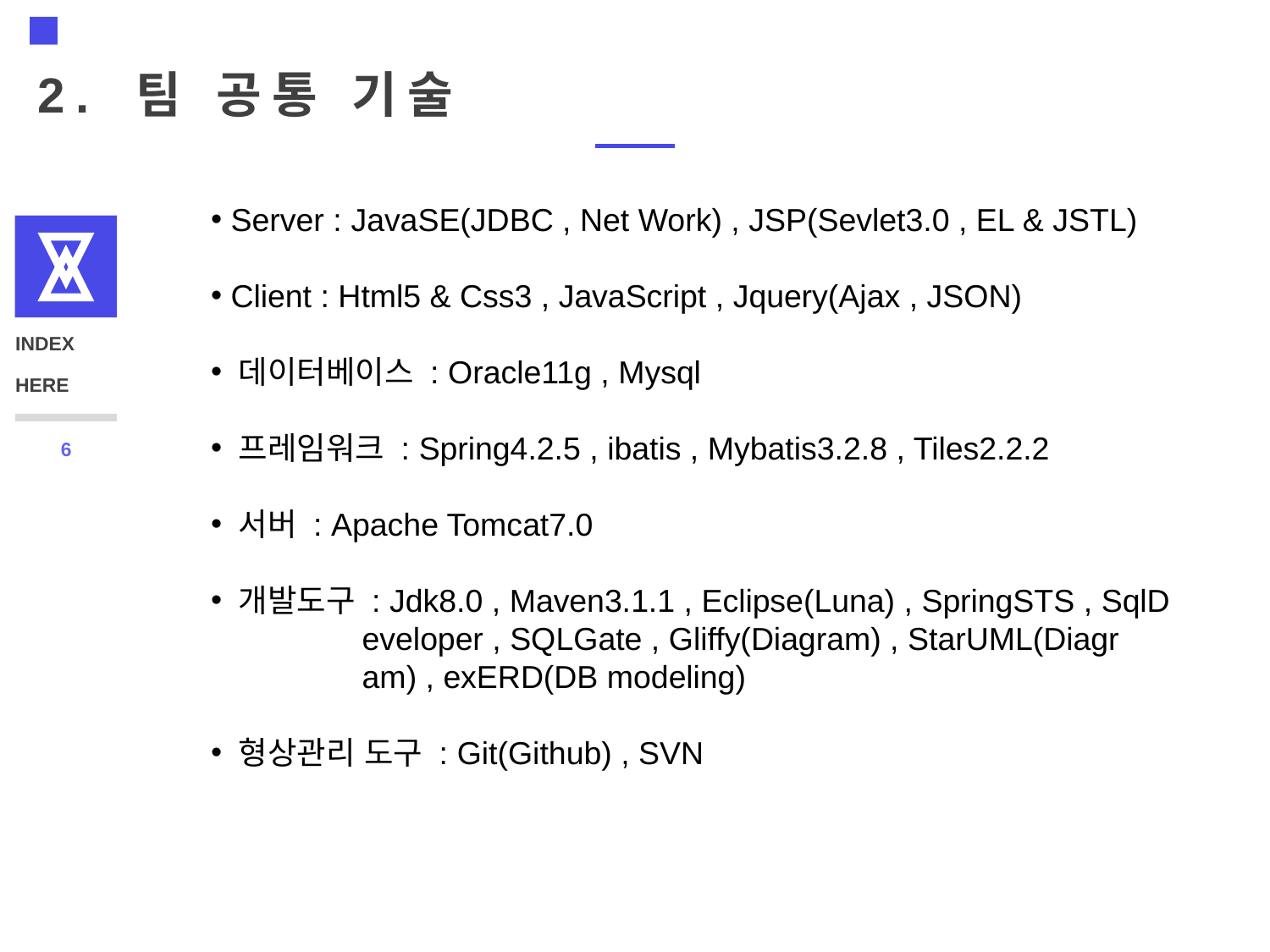

1
# 2. 팀 공통 기술
 Server : JavaSE(JDBC , Net Work) , JSP(Sevlet3.0 , EL & JSTL)

 Client : Html5 & Css3 , JavaScript , Jquery(Ajax , JSON)

 데이터베이스 : Oracle11g , Mysql

 프레임워크 : Spring4.2.5 , ibatis , Mybatis3.2.8 , Tiles2.2.2

 서버 : Apache Tomcat7.0

 개발도구 : Jdk8.0 , Maven3.1.1 , Eclipse(Luna) , SpringSTS , SqlD
                 eveloper , SQLGate , Gliffy(Diagram) , StarUML(Diagr
                 am) , exERD(DB modeling)

 형상관리 도구 : Git(Github) , SVN

INDEX
HERE
6